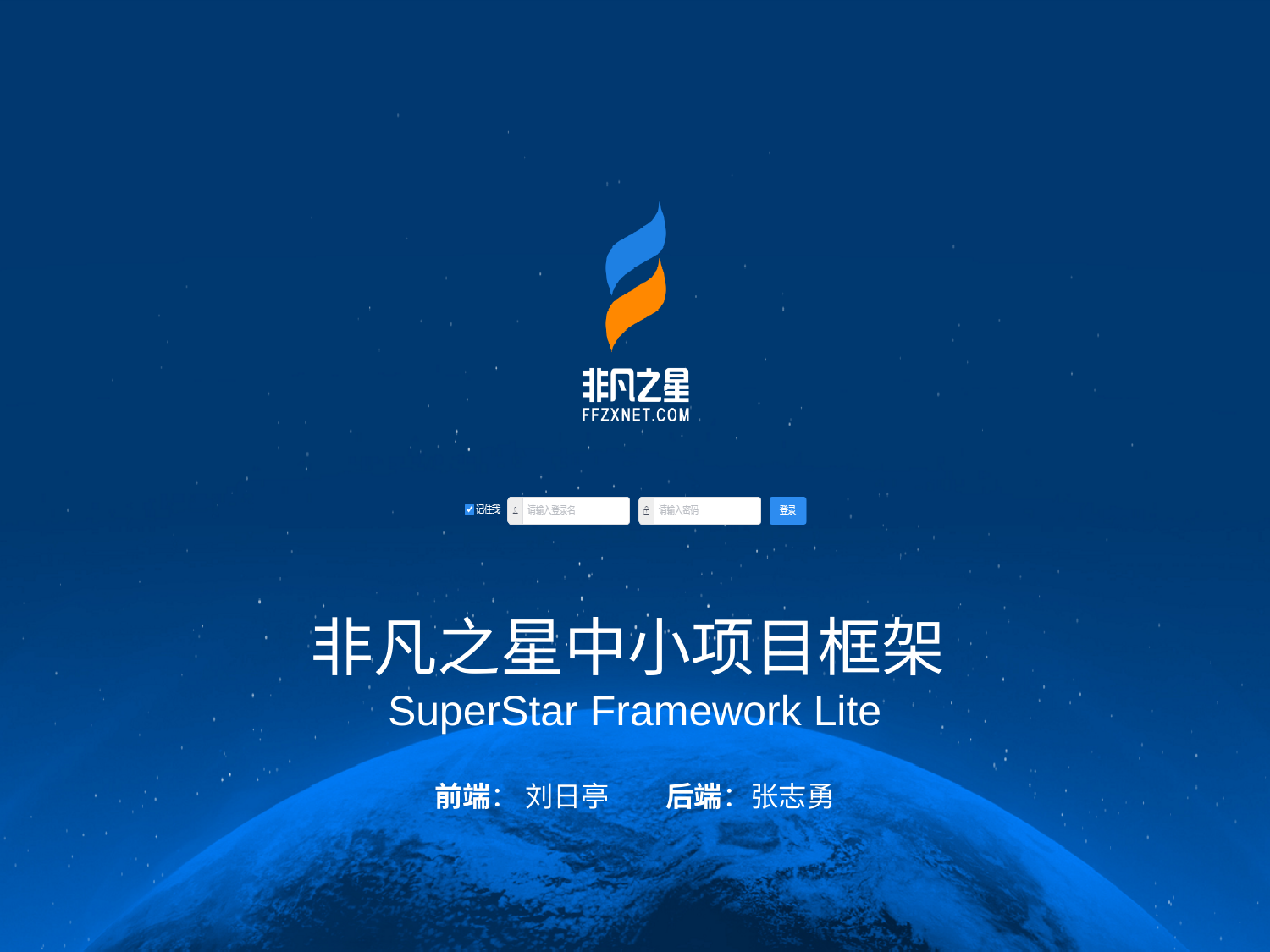

# 非凡之星中小项目框架 SuperStar Framework Lite
前端： 刘日亭　　后端：张志勇